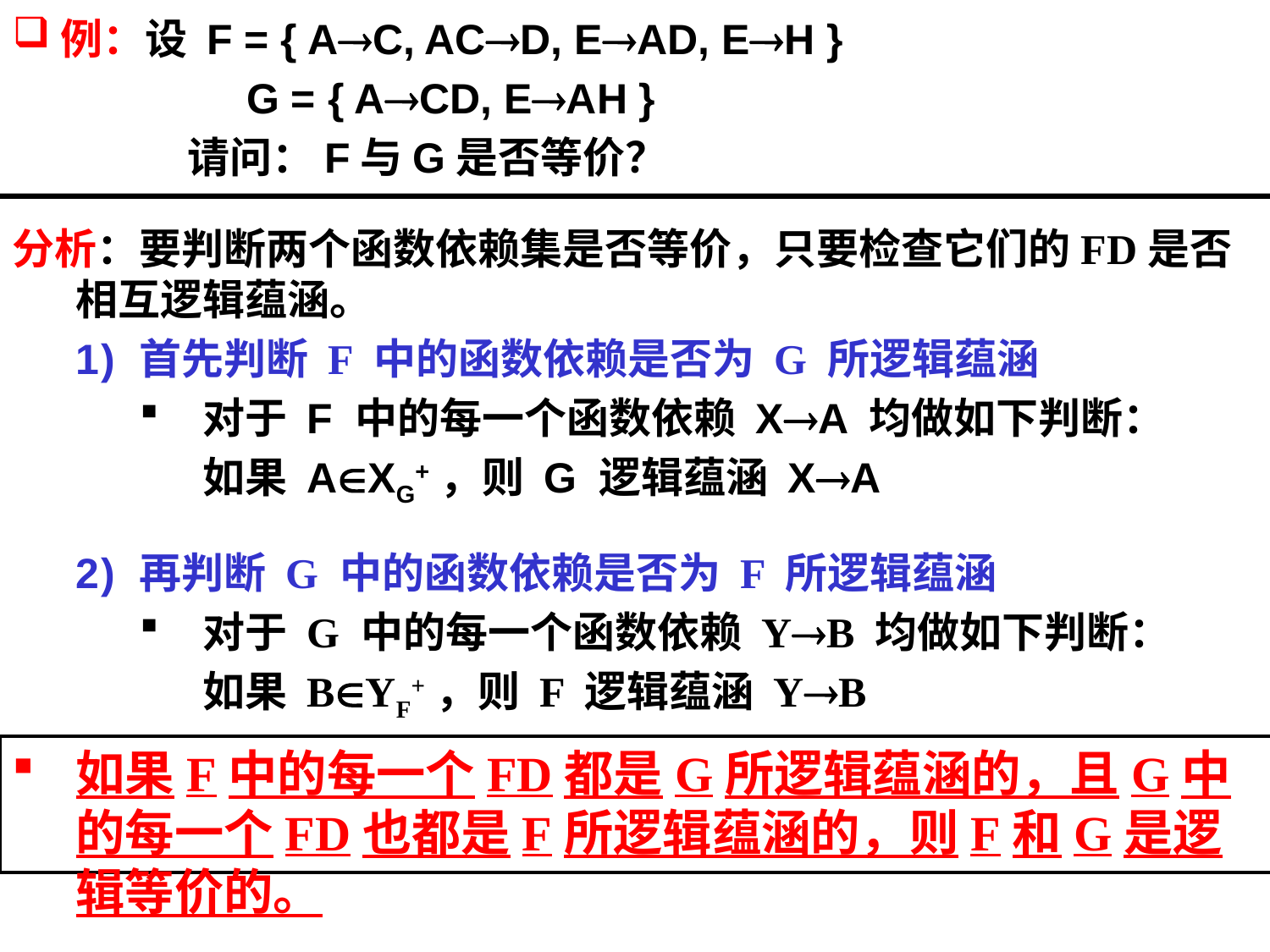

# 例：设 F = { A→C, AC→D, E→AD, E→H }
		     G = { A→CD, E→AH }
		请问：F与G是否等价？

分析：要判断两个函数依赖集是否等价，只要检查它们的FD是否相互逻辑蕴涵。
首先判断 F 中的函数依赖是否为 G 所逻辑蕴涵
对于 F 中的每一个函数依赖 X→A 均做如下判断：
如果 A∈XG+，则 G 逻辑蕴涵 X→A

再判断 G 中的函数依赖是否为 F 所逻辑蕴涵
对于 G 中的每一个函数依赖 Y→B 均做如下判断：
如果 B∈YF+，则 F 逻辑蕴涵 Y→B
如果F中的每一个FD都是G所逻辑蕴涵的，且G中的每一个FD也都是F所逻辑蕴涵的，则F和G是逻辑等价的。
156
2007年度-教育部-IBM精品课程-南京大学计算机科学与技术系